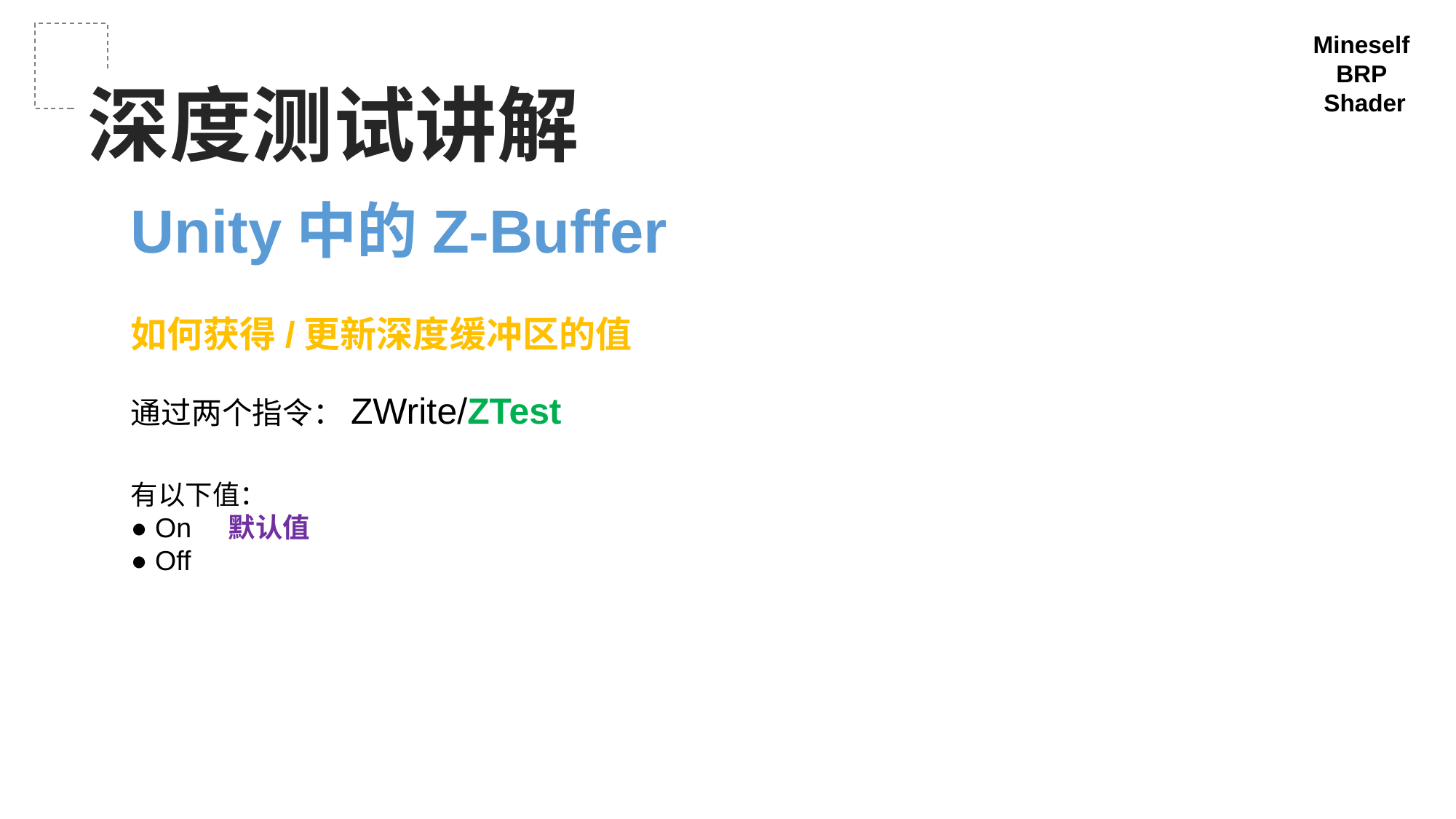

Mineself
BRP
Shader

深度测试讲解
Unity中的Z-Buffer
如何获得/更新深度缓冲区的值
通过两个指令：ZWrite/ZTest
有以下值：
● On    默认值
● Off